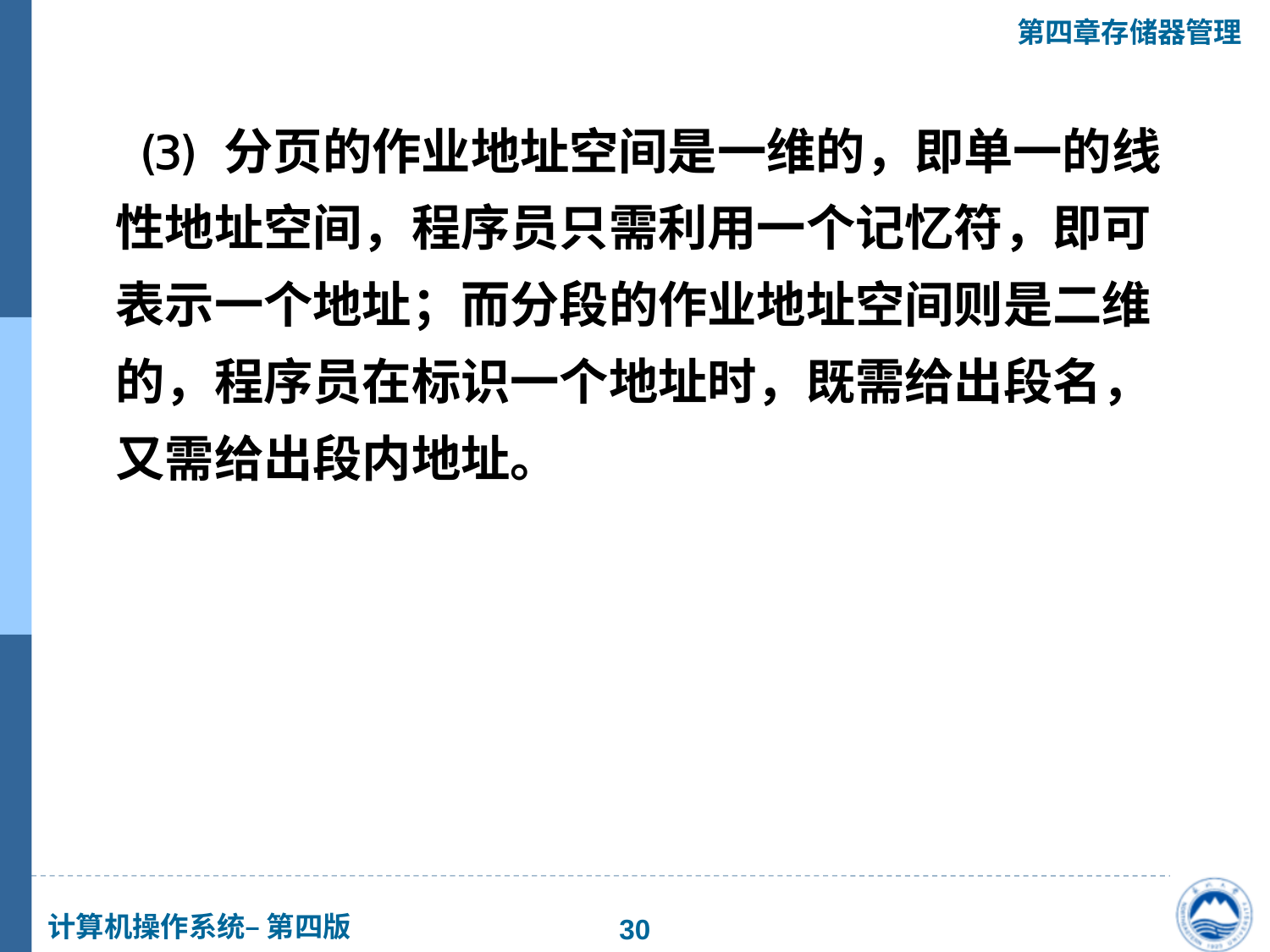

(3) 分页的作业地址空间是一维的，即单一的线性地址空间，程序员只需利用一个记忆符，即可表示一个地址；而分段的作业地址空间则是二维的，程序员在标识一个地址时，既需给出段名，又需给出段内地址。